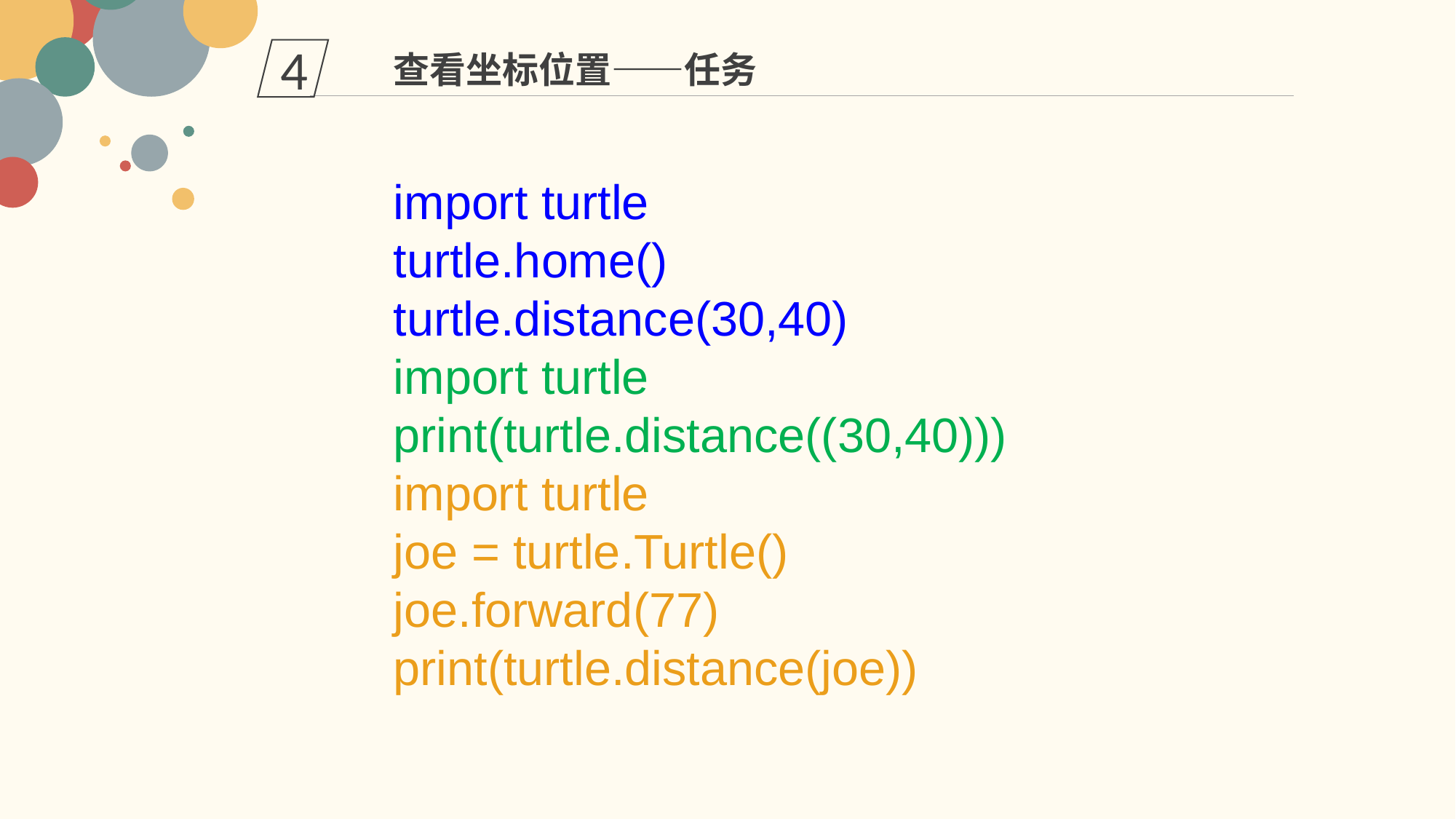

4
查看坐标位置——任务
import turtle
turtle.home()
turtle.distance(30,40)
import turtle
print(turtle.distance((30,40)))
import turtle
joe = turtle.Turtle()
joe.forward(77)
print(turtle.distance(joe))